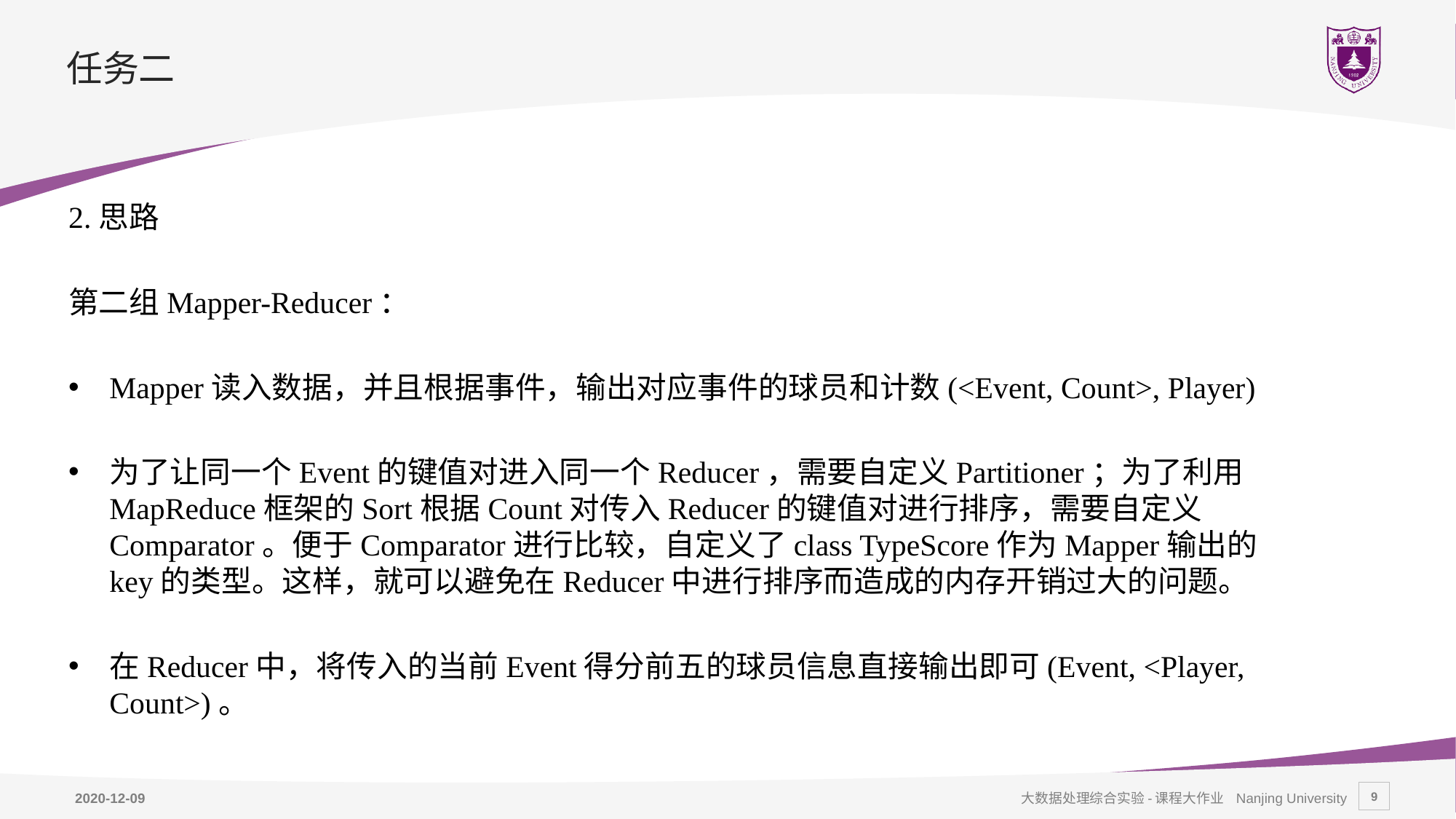

# 任务二
2.思路

第二组Mapper-Reducer：

Mapper读入数据，并且根据事件，输出对应事件的球员和计数(<Event, Count>, Player)

为了让同一个Event的键值对进入同一个Reducer，需要自定义Partitioner；为了利用MapReduce框架的Sort根据Count对传入Reducer的键值对进行排序，需要自定义Comparator。便于Comparator进行比较，自定义了class TypeScore作为Mapper输出的key的类型。这样，就可以避免在Reducer中进行排序而造成的内存开销过大的问题。

在Reducer中，将传入的当前Event得分前五的球员信息直接输出即可(Event, <Player, Count>)。